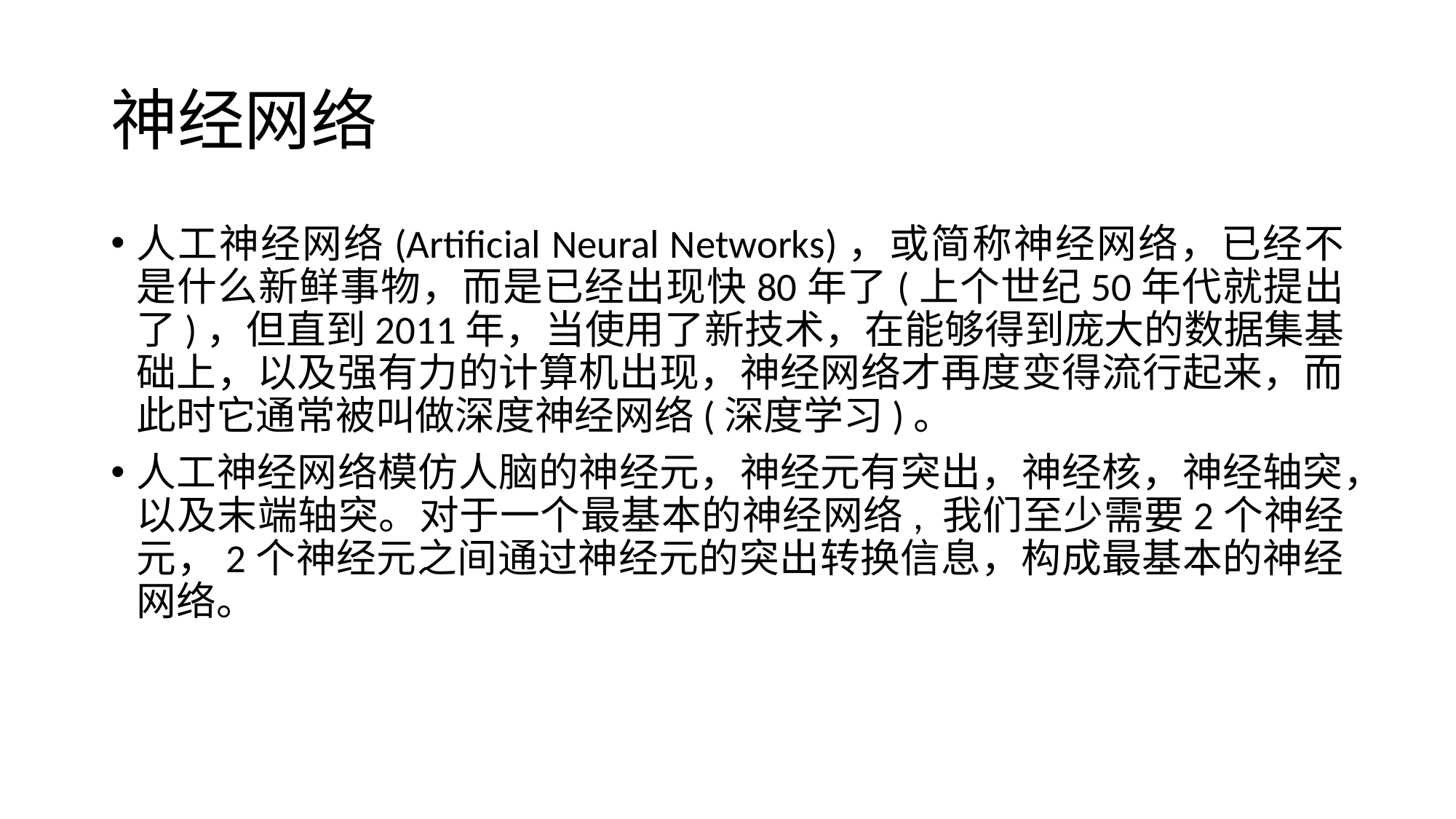

# 神经网络
人工神经网络(Artificial Neural Networks)，或简称神经网络，已经不是什么新鲜事物，而是已经出现快80年了(上个世纪50年代就提出了)，但直到2011年，当使用了新技术，在能够得到庞大的数据集基础上，以及强有力的计算机出现，神经网络才再度变得流行起来，而此时它通常被叫做深度神经网络(深度学习)。
人工神经网络模仿人脑的神经元，神经元有突出，神经核，神经轴突，以及末端轴突。对于一个最基本的神经网络, 我们至少需要2个神经元，2个神经元之间通过神经元的突出转换信息，构成最基本的神经网络。